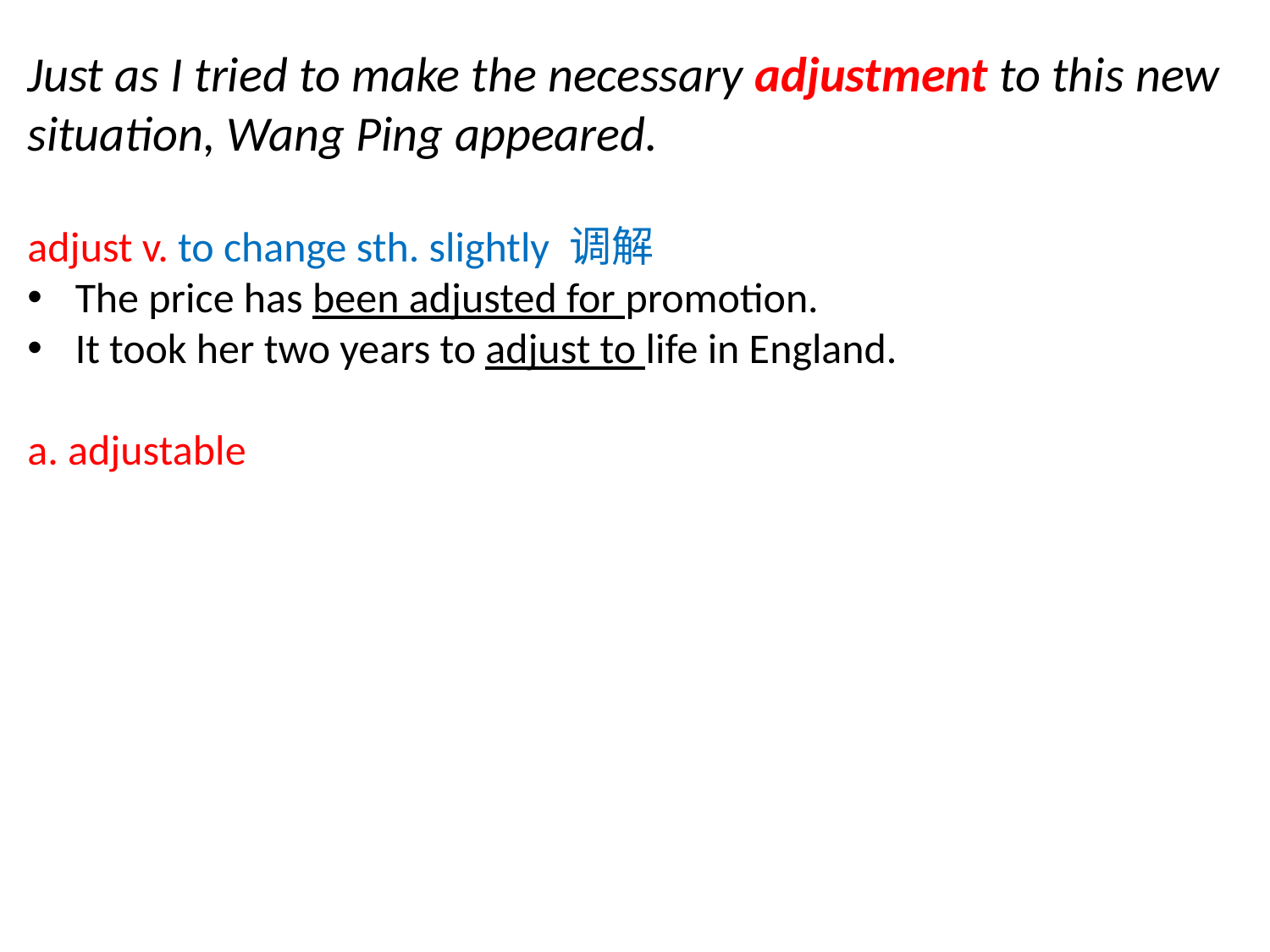

Just as I tried to make the necessary adjustment to this new situation, Wang Ping appeared.

adjust v. to change sth. slightly 调解
The price has been adjusted for promotion.
It took her two years to adjust to life in England.

a. adjustable